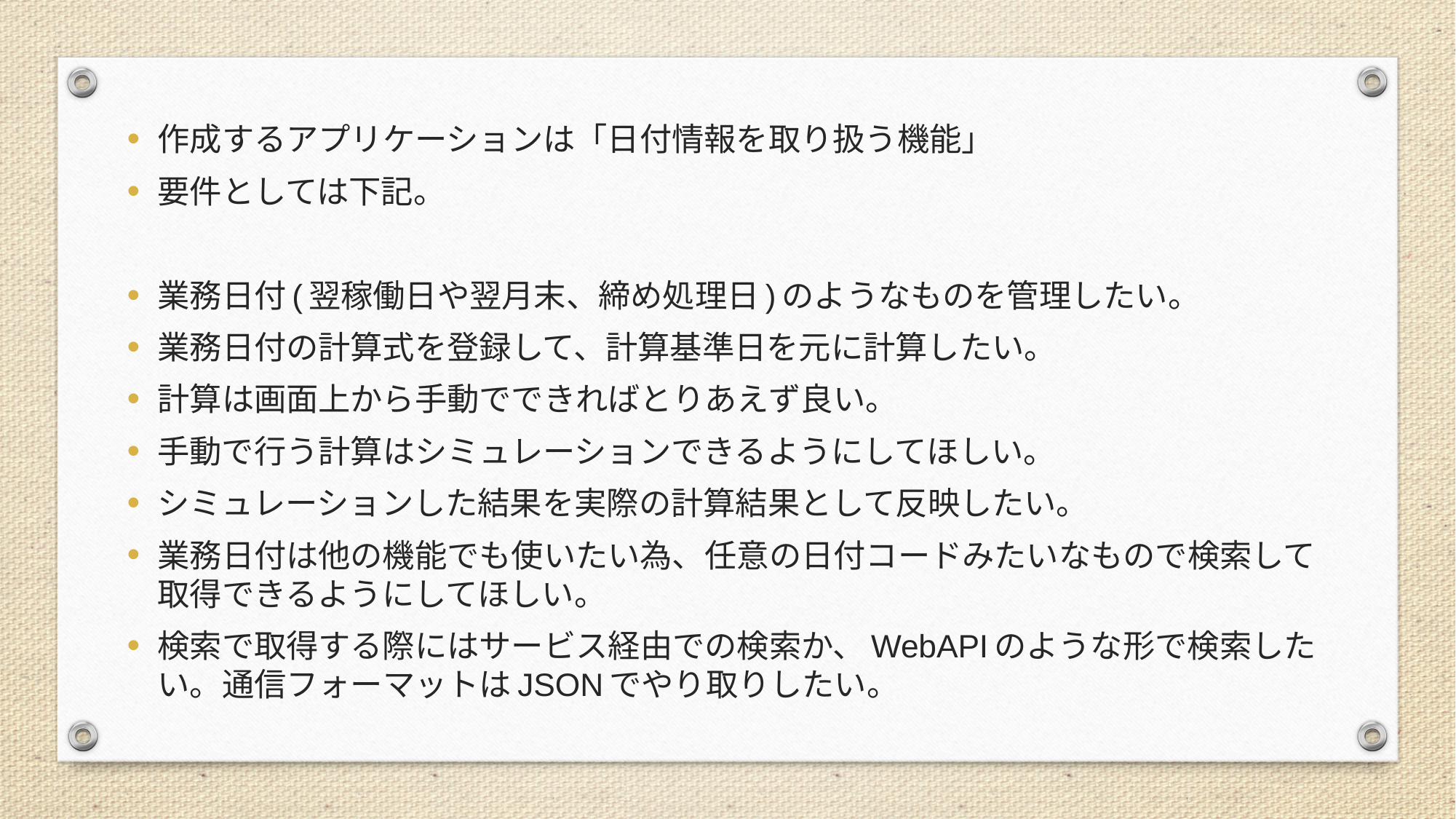

作成するアプリケーションは「日付情報を取り扱う機能」
要件としては下記。

業務日付(翌稼働日や翌月末、締め処理日)のようなものを管理したい。
業務日付の計算式を登録して、計算基準日を元に計算したい。
計算は画面上から手動でできればとりあえず良い。
手動で行う計算はシミュレーションできるようにしてほしい。
シミュレーションした結果を実際の計算結果として反映したい。
業務日付は他の機能でも使いたい為、任意の日付コードみたいなもので検索して取得できるようにしてほしい。
検索で取得する際にはサービス経由での検索か、WebAPIのような形で検索したい。通信フォーマットはJSONでやり取りしたい。